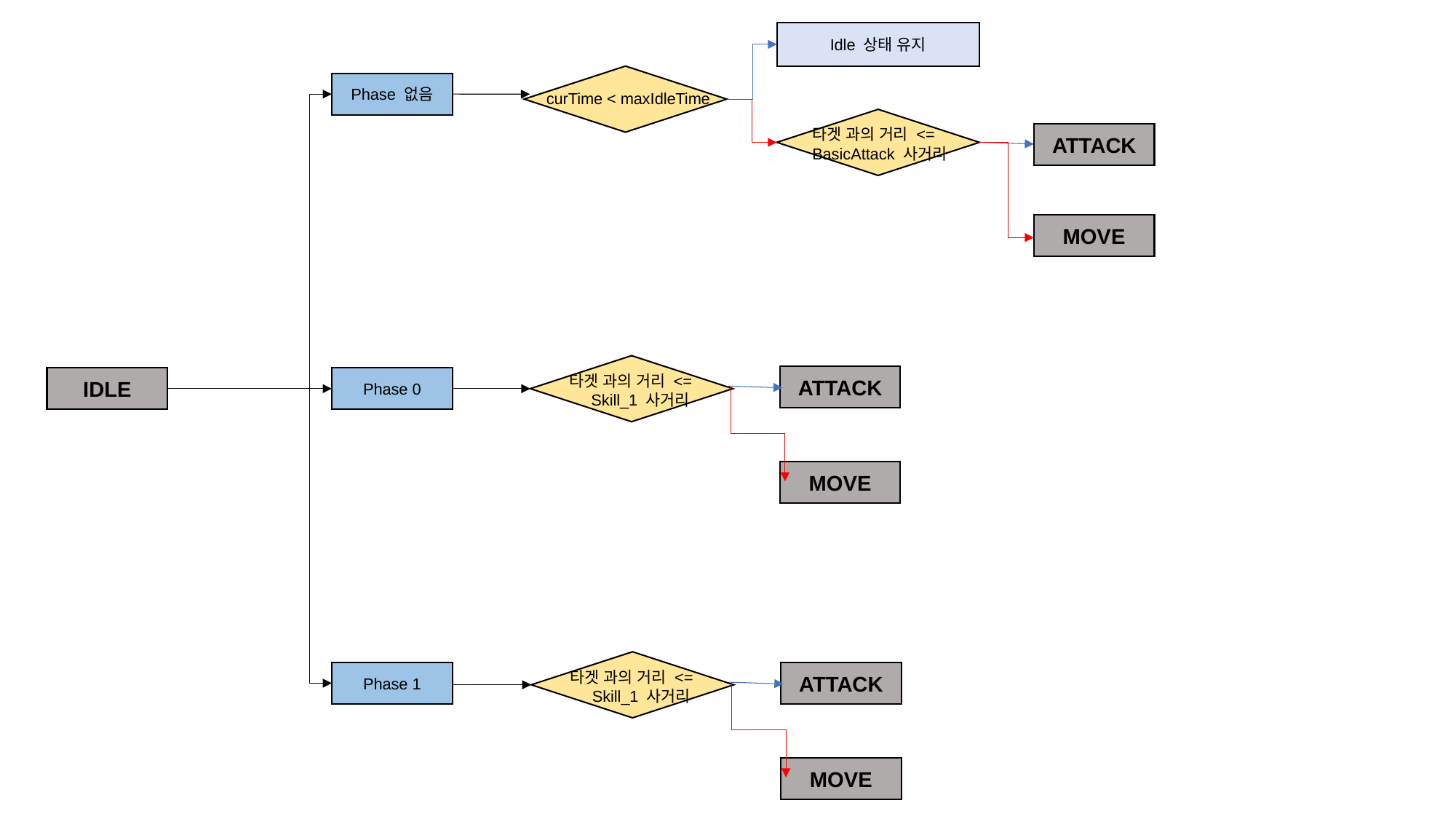

Idle 상태 유지

curTime < maxIdleTime

Phase 없음

타겟 과의 거리 <=
BasicAttack 사거리
ATTACK
MOVE

타겟 과의 거리 <=
     Skill_1 사거리
ATTACK
IDLE
Phase 0
MOVE

타겟 과의 거리 <=
     Skill_1 사거리
Phase 1
ATTACK
MOVE